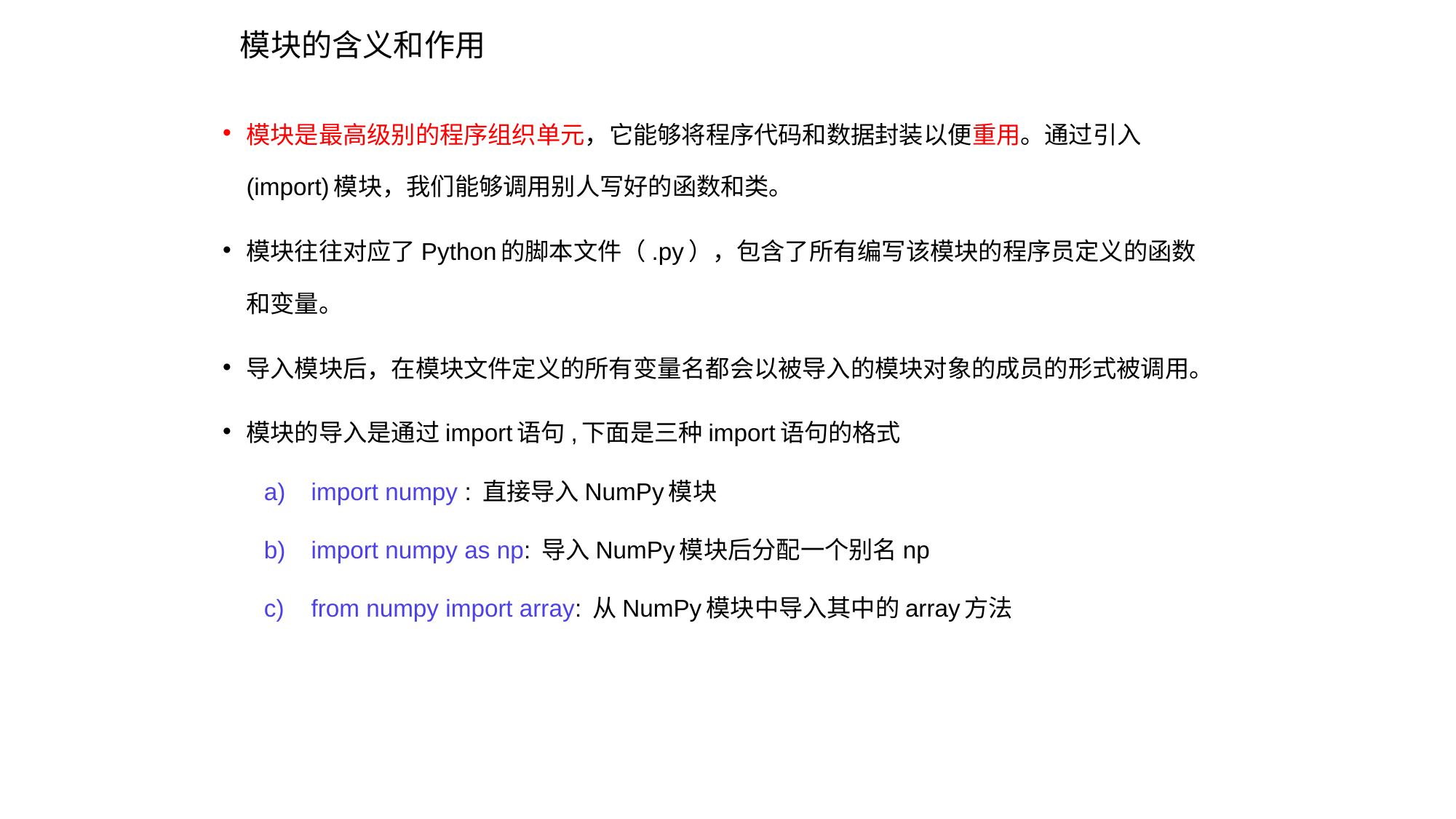

# 模块的含义和作用
模块是最高级别的程序组织单元，它能够将程序代码和数据封装以便重用。通过引入(import)模块，我们能够调用别人写好的函数和类。
模块往往对应了Python的脚本文件（.py），包含了所有编写该模块的程序员定义的函数和变量。
导入模块后，在模块文件定义的所有变量名都会以被导入的模块对象的成员的形式被调用。
模块的导入是通过import语句,下面是三种import语句的格式
import numpy : 直接导入NumPy模块
import numpy as np: 导入NumPy模块后分配一个别名np
from numpy import array: 从NumPy模块中导入其中的array方法